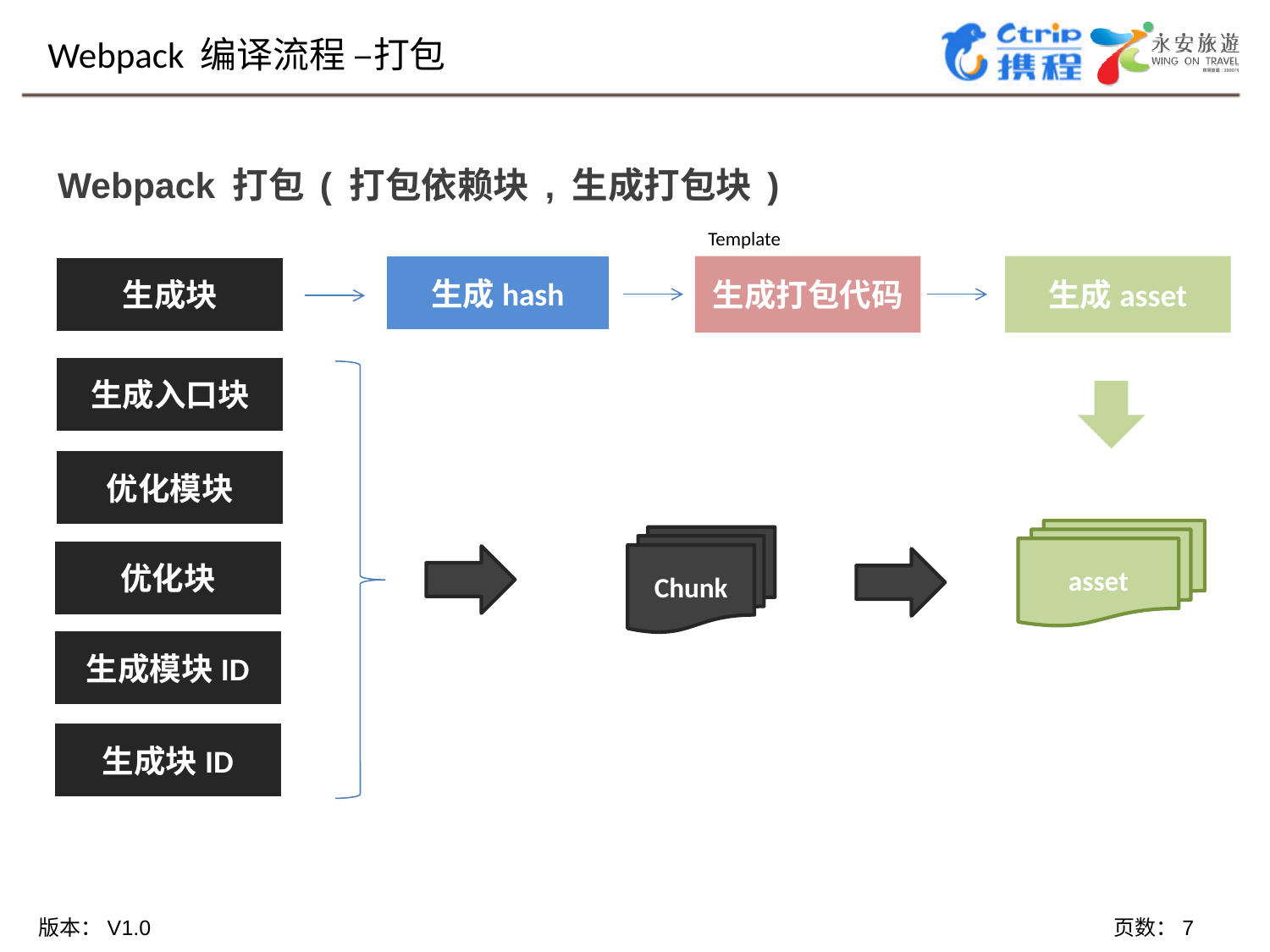

Webpack 编译流程 –打包
Webpack 打包 ( 打包依赖块 , 生成打包块 )
Template
生成hash
生成块
生成打包代码
生成asset
生成入口块

优化模块
asset
Chunk

优化块
生成模块ID
生成块ID